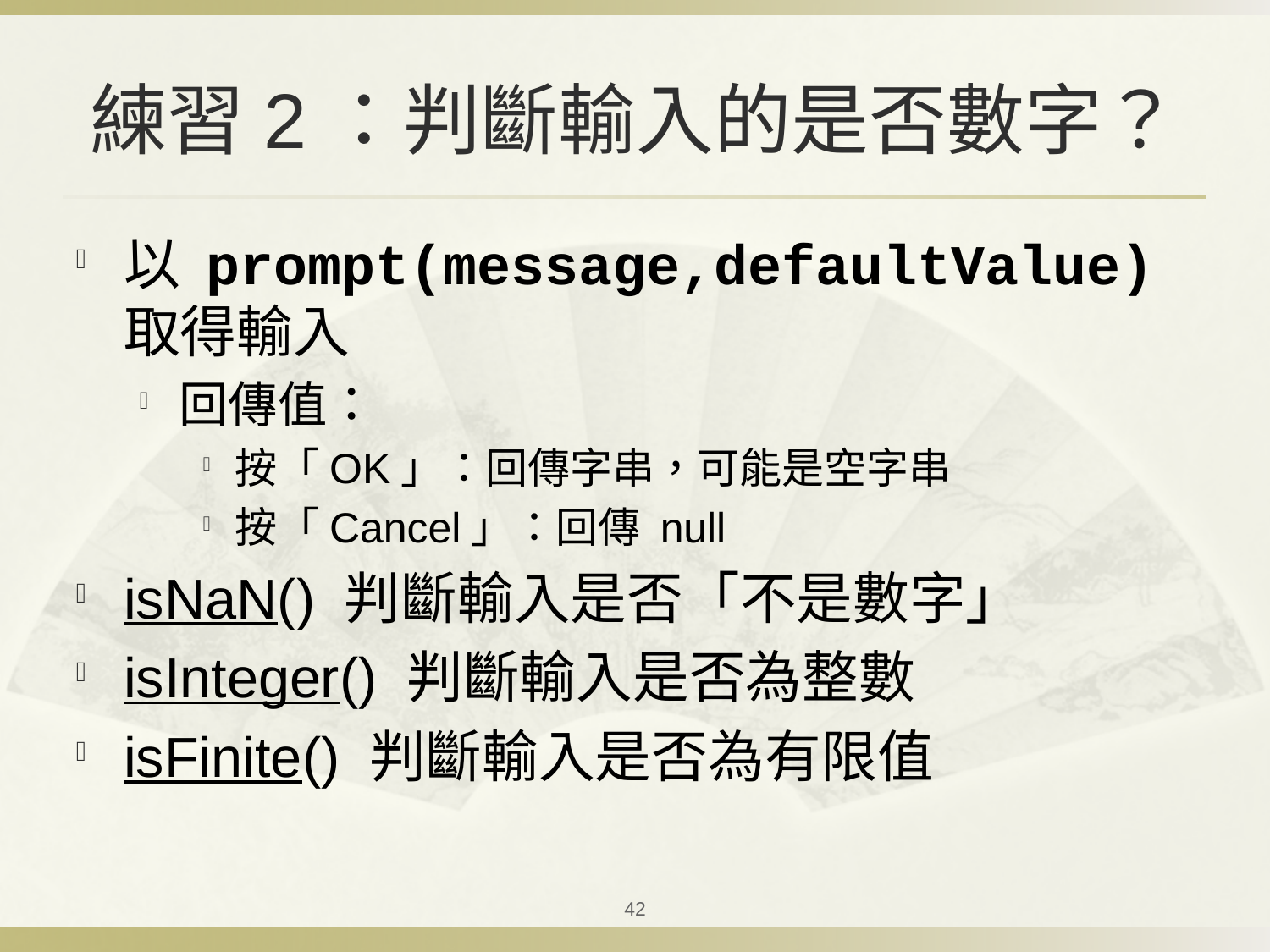

# 練習2：判斷輸入的是否數字？
以 prompt(message,defaultValue) 取得輸入
回傳值：
按「OK」：回傳字串，可能是空字串
按「Cancel」：回傳 null
isNaN() 判斷輸入是否「不是數字」
isInteger() 判斷輸入是否為整數
isFinite() 判斷輸入是否為有限值
42